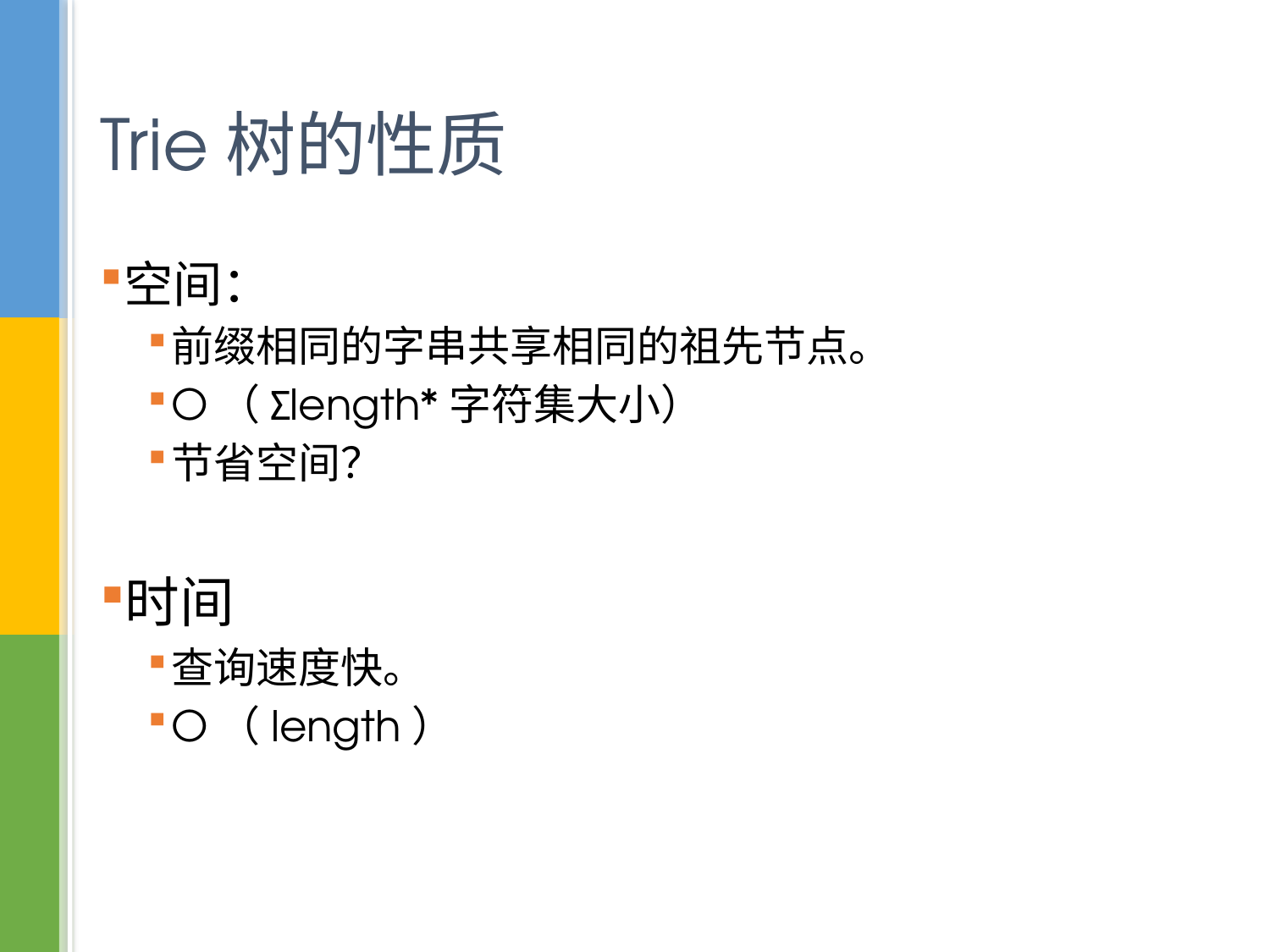

# Trie树的性质
空间：
前缀相同的字串共享相同的祖先节点。
O（Σlength*字符集大小）
节省空间？

时间
查询速度快。
O（length）